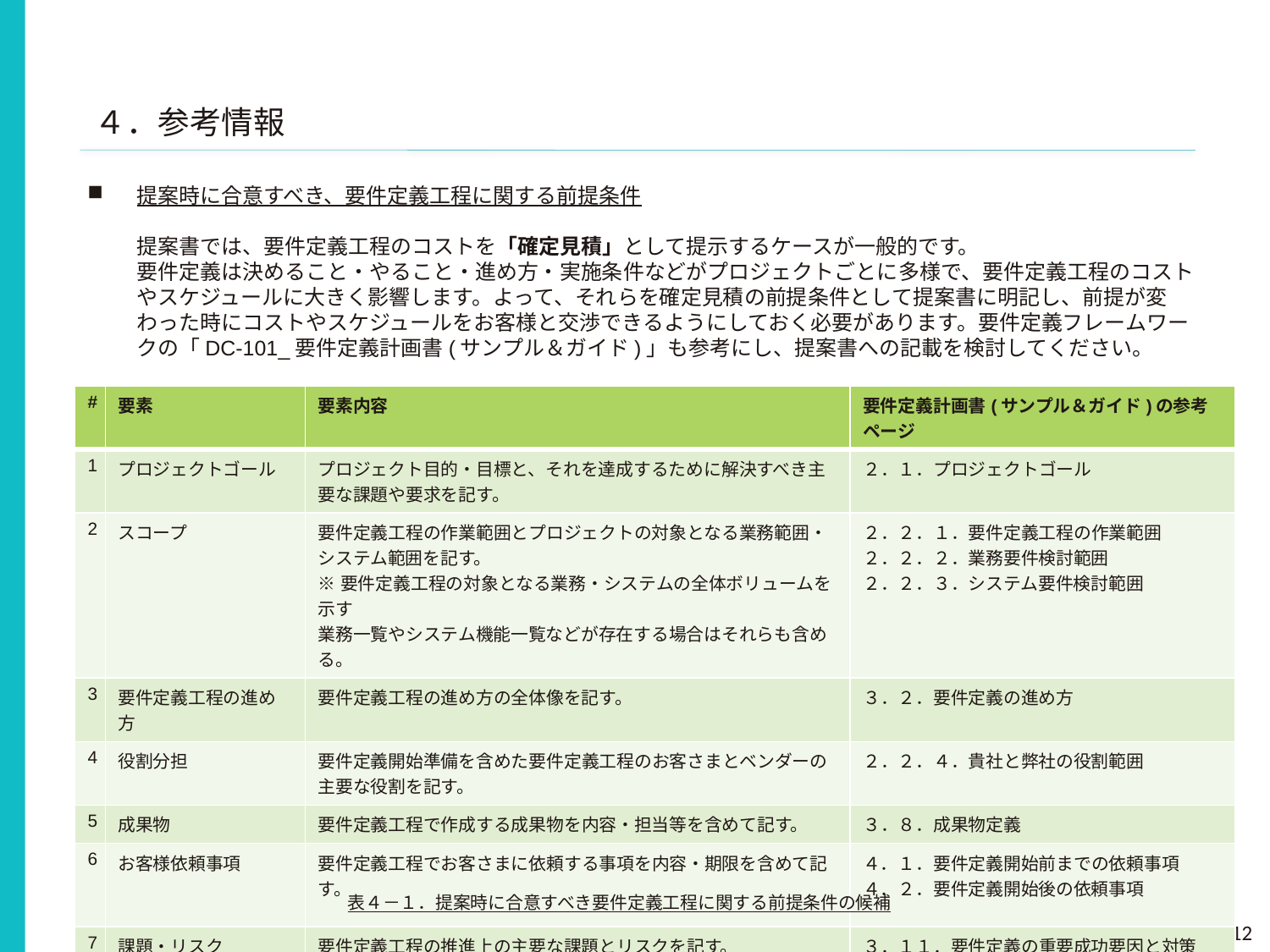

４．参考情報
提案時に合意すべき、要件定義工程に関する前提条件
提案書では、要件定義工程のコストを「確定見積」として提示するケースが一般的です。
要件定義は決めること・やること・進め方・実施条件などがプロジェクトごとに多様で、要件定義工程のコストやスケジュールに大きく影響します。よって、それらを確定見積の前提条件として提案書に明記し、前提が変わった時にコストやスケジュールをお客様と交渉できるようにしておく必要があります。要件定義フレームワークの「DC-101_要件定義計画書(サンプル＆ガイド)」も参考にし、提案書への記載を検討してください。
| # | 要素 | 要素内容 | 要件定義計画書(サンプル＆ガイド)の参考ページ |
| --- | --- | --- | --- |
| 1 | プロジェクトゴール | プロジェクト目的・目標と、それを達成するために解決すべき主要な課題や要求を記す。 | ２．１．プロジェクトゴール |
| 2 | スコープ | 要件定義工程の作業範囲とプロジェクトの対象となる業務範囲・システム範囲を記す。 ※要件定義工程の対象となる業務・システムの全体ボリュームを示す 業務一覧やシステム機能一覧などが存在する場合はそれらも含める。 | ２．２．１．要件定義工程の作業範囲 ２．２．２．業務要件検討範囲 ２．２．３．システム要件検討範囲 |
| 3 | 要件定義工程の進め方 | 要件定義工程の進め方の全体像を記す。 | ３．２．要件定義の進め方 |
| 4 | 役割分担 | 要件定義開始準備を含めた要件定義工程のお客さまとベンダーの主要な役割を記す。 | ２．２．４．貴社と弊社の役割範囲 |
| 5 | 成果物 | 要件定義工程で作成する成果物を内容・担当等を含めて記す。 | ３．８．成果物定義 |
| 6 | お客様依頼事項 | 要件定義工程でお客さまに依頼する事項を内容・期限を含めて記す。 | ４．１．要件定義開始前までの依頼事項 ４．２．要件定義開始後の依頼事項 |
| 7 | 課題・リスク | 要件定義工程の推進上の主要な課題とリスクを記す。 | ３．１１．要件定義の重要成功要因と対策 |
| 8 | その他 | プロジェクトやお客さまの特性に合わせて、上記以外の要件定義に関わる見積前提事項を記す。 | － |
表４－１．提案時に合意すべき要件定義工程に関する前提条件の候補
12